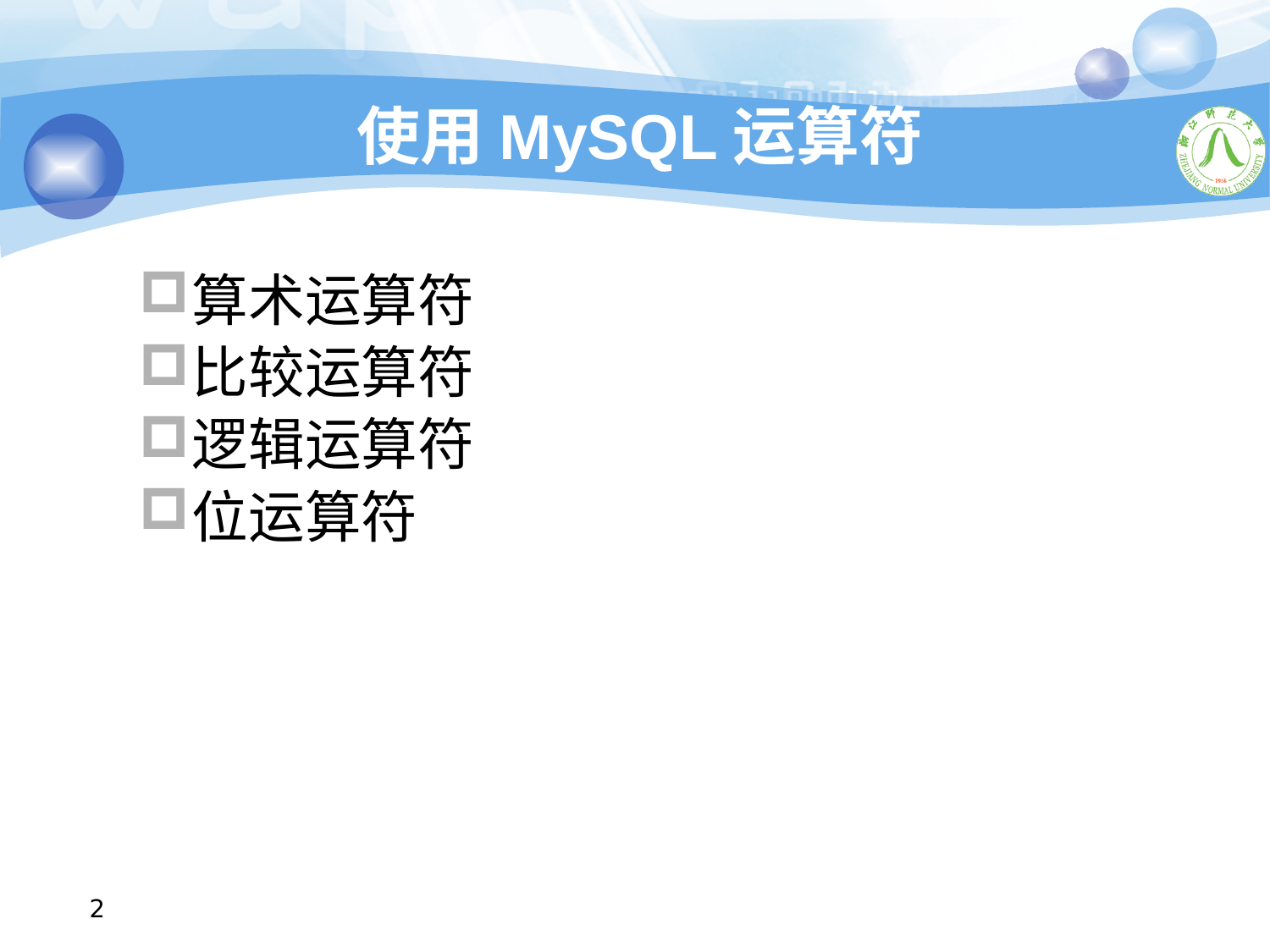

# 使用MySQL运算符
算术运算符
比较运算符
逻辑运算符
位运算符
2